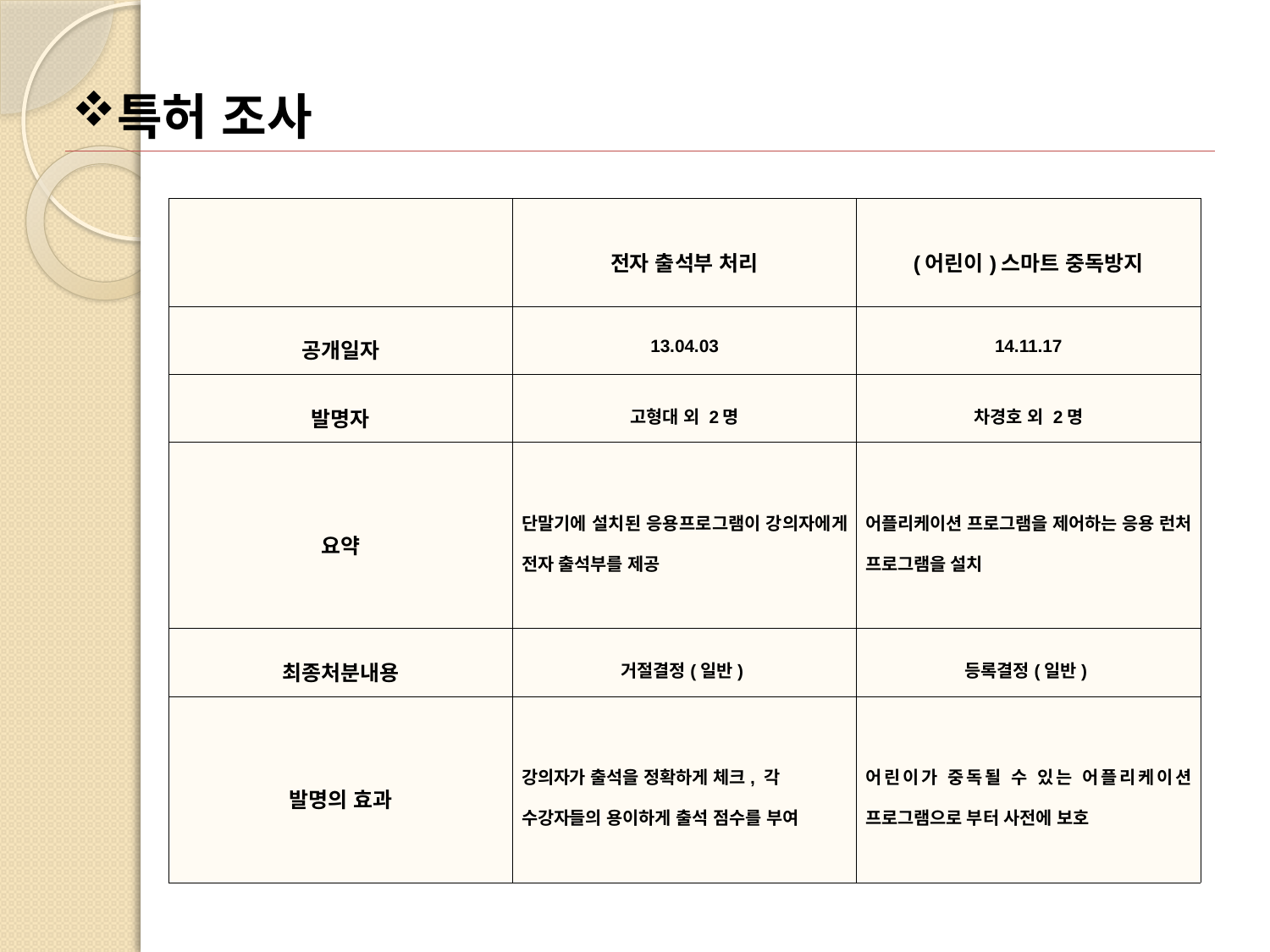

특허 조사

|  | 전자 출석부 처리 | (어린이)스마트 중독방지 |
| --- | --- | --- |
| 공개일자 | 13.04.03 | 14.11.17 |
| 발명자 | 고형대 외 2명 | 차경호 외 2명 |
| 요약 | 단말기에 설치된 응용프로그램이 강의자에게 전자 출석부를 제공 | 어플리케이션 프로그램을 제어하는 응용 런처 프로그램을 설치 |
| 최종처분내용 | 거절결정(일반) | 등록결정(일반) |
| 발명의 효과 | 강의자가 출석을 정확하게 체크, 각 수강자들의 용이하게 출석 점수를 부여 | 어린이가 중독될 수 있는 어플리케이션 프로그램으로 부터 사전에 보호 |